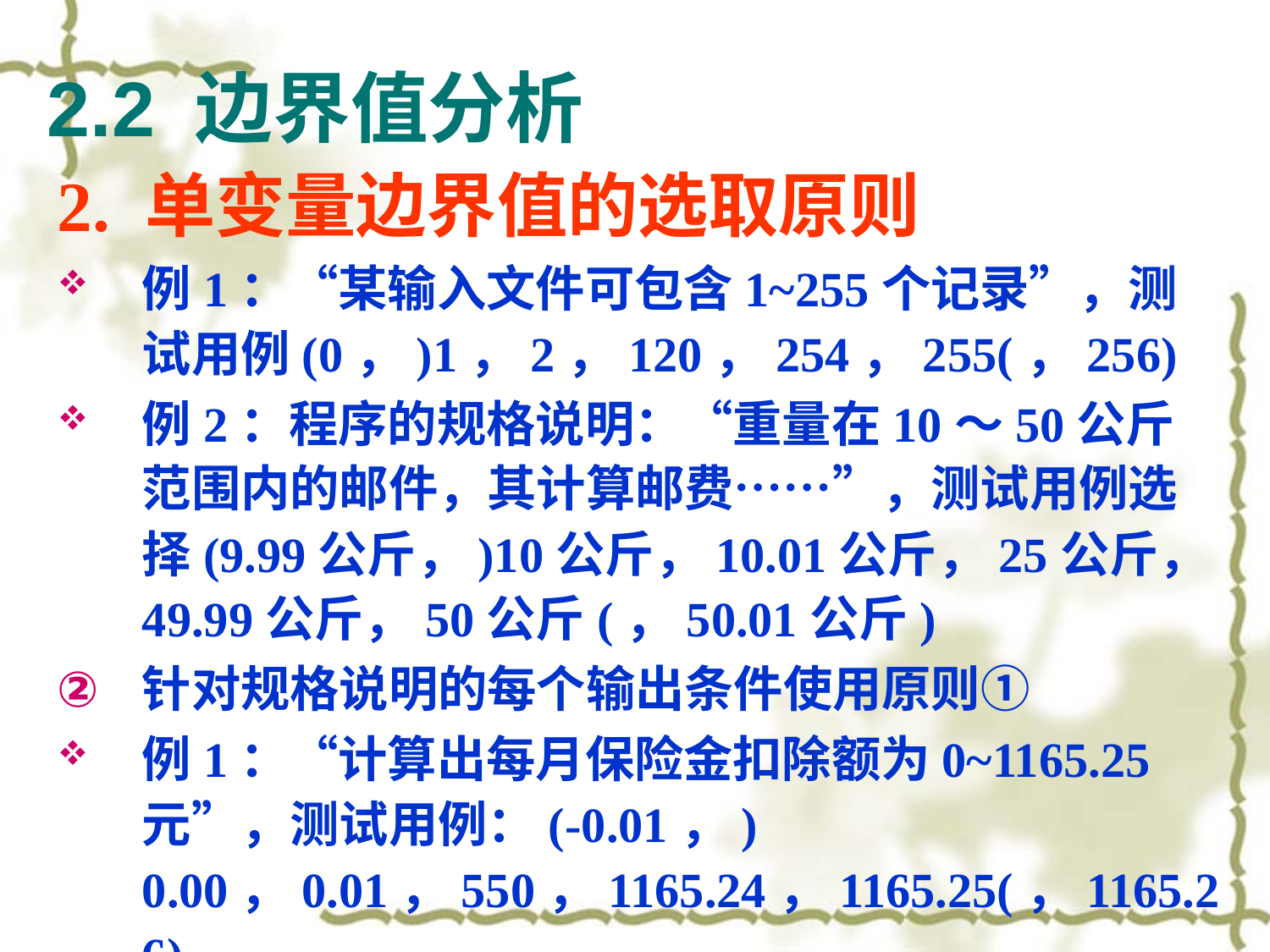

# 2.2 边界值分析
2. 单变量边界值的选取原则
例1：“某输入文件可包含1~255个记录”，测试用例(0，)1，2，120，254，255(，256)
例2：程序的规格说明：“重量在10～50公斤范围内的邮件，其计算邮费……”，测试用例选择(9.99公斤，)10公斤，10.01公斤，25公斤，49.99公斤，50公斤(，50.01公斤)
针对规格说明的每个输出条件使用原则①
例1：“计算出每月保险金扣除额为0~1165.25元”，测试用例：(-0.01，) 0.00，0.01，550，1165.24，1165.25(，1165.26)